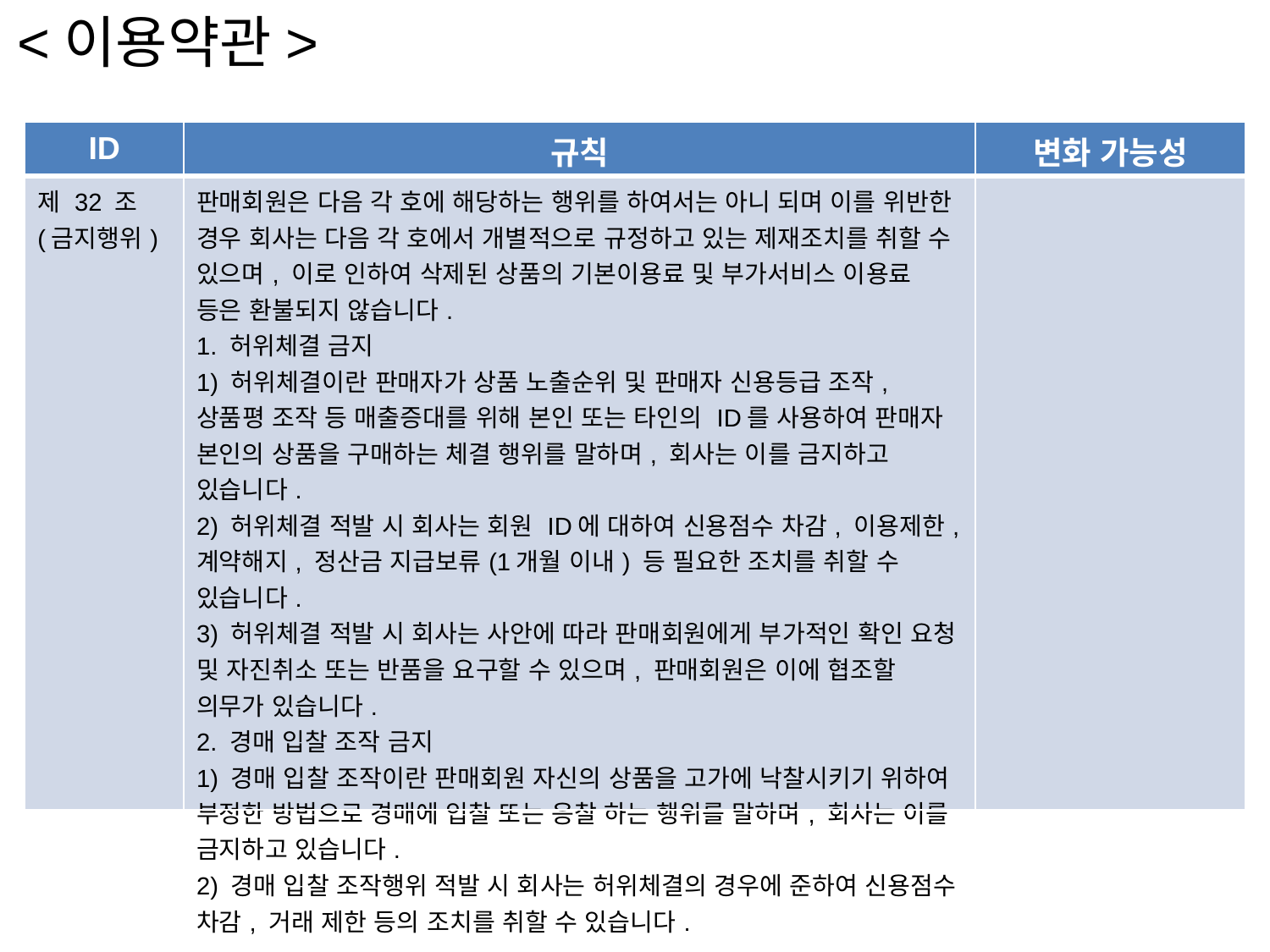

<이용약관>
| ID | 규칙 | 변화 가능성 |
| --- | --- | --- |
| 제 32 조 (금지행위) | 판매회원은 다음 각 호에 해당하는 행위를 하여서는 아니 되며 이를 위반한 경우 회사는 다음 각 호에서 개별적으로 규정하고 있는 제재조치를 취할 수 있으며, 이로 인하여 삭제된 상품의 기본이용료 및 부가서비스 이용료 등은 환불되지 않습니다. 1. 허위체결 금지 1) 허위체결이란 판매자가 상품 노출순위 및 판매자 신용등급 조작, 상품평 조작 등 매출증대를 위해 본인 또는 타인의 ID를 사용하여 판매자 본인의 상품을 구매하는 체결 행위를 말하며, 회사는 이를 금지하고 있습니다. 2) 허위체결 적발 시 회사는 회원 ID에 대하여 신용점수 차감, 이용제한, 계약해지, 정산금 지급보류(1개월 이내) 등 필요한 조치를 취할 수 있습니다. 3) 허위체결 적발 시 회사는 사안에 따라 판매회원에게 부가적인 확인 요청 및 자진취소 또는 반품을 요구할 수 있으며, 판매회원은 이에 협조할 의무가 있습니다. 2. 경매 입찰 조작 금지 1) 경매 입찰 조작이란 판매회원 자신의 상품을 고가에 낙찰시키기 위하여 부정한 방법으로 경매에 입찰 또는 응찰 하는 행위를 말하며, 회사는 이를 금지하고 있습니다. 2) 경매 입찰 조작행위 적발 시 회사는 허위체결의 경우에 준하여 신용점수 차감, 거래 제한 등의 조치를 취할 수 있습니다. |  |